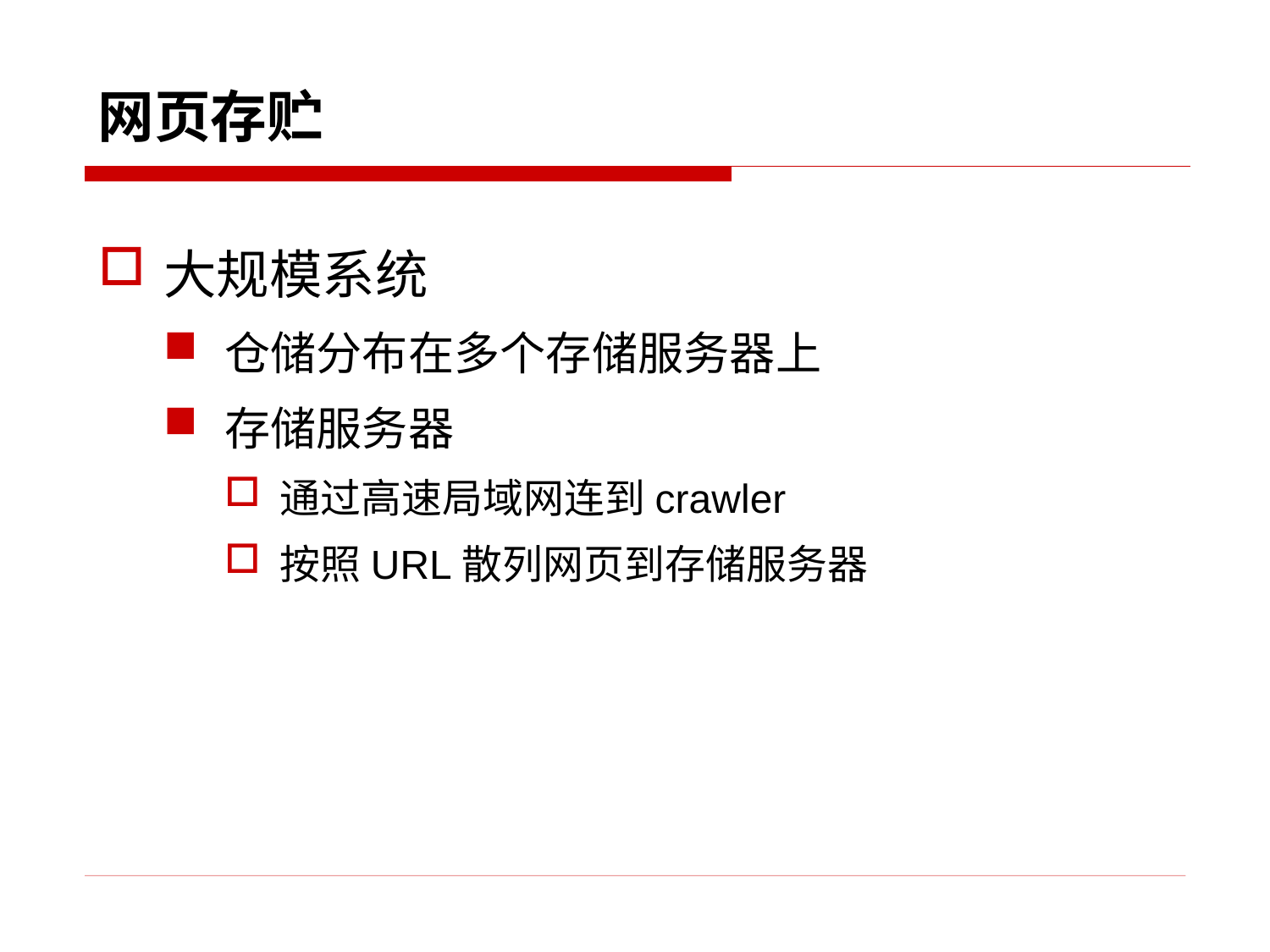

网页存贮
大规模系统
仓储分布在多个存储服务器上
存储服务器
通过高速局域网连到crawler
按照URL散列网页到存储服务器
45